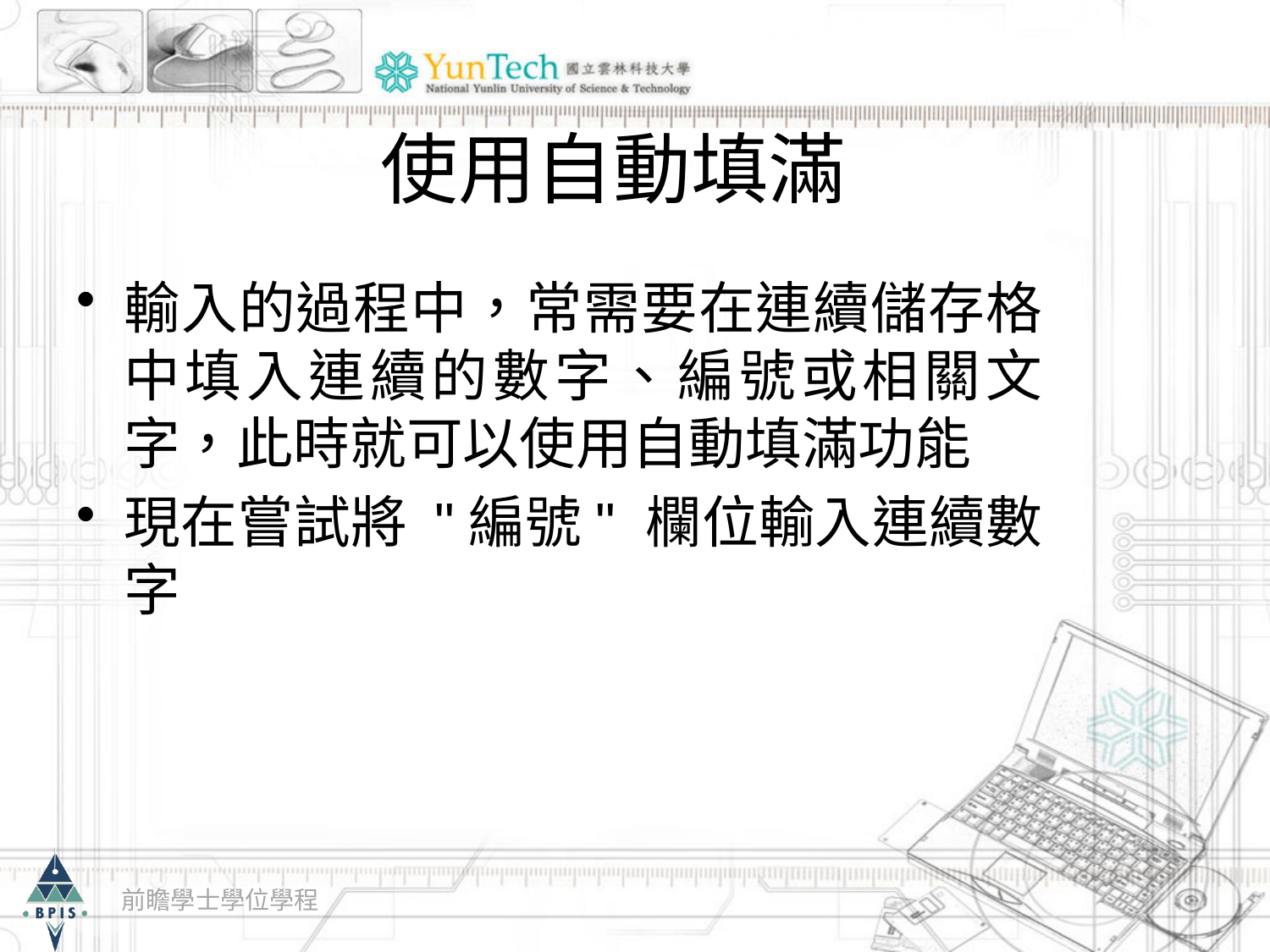

# 使用自動填滿
輸入的過程中，常需要在連續儲存格中填入連續的數字、編號或相關文字，此時就可以使用自動填滿功能
現在嘗試將 "編號" 欄位輸入連續數字